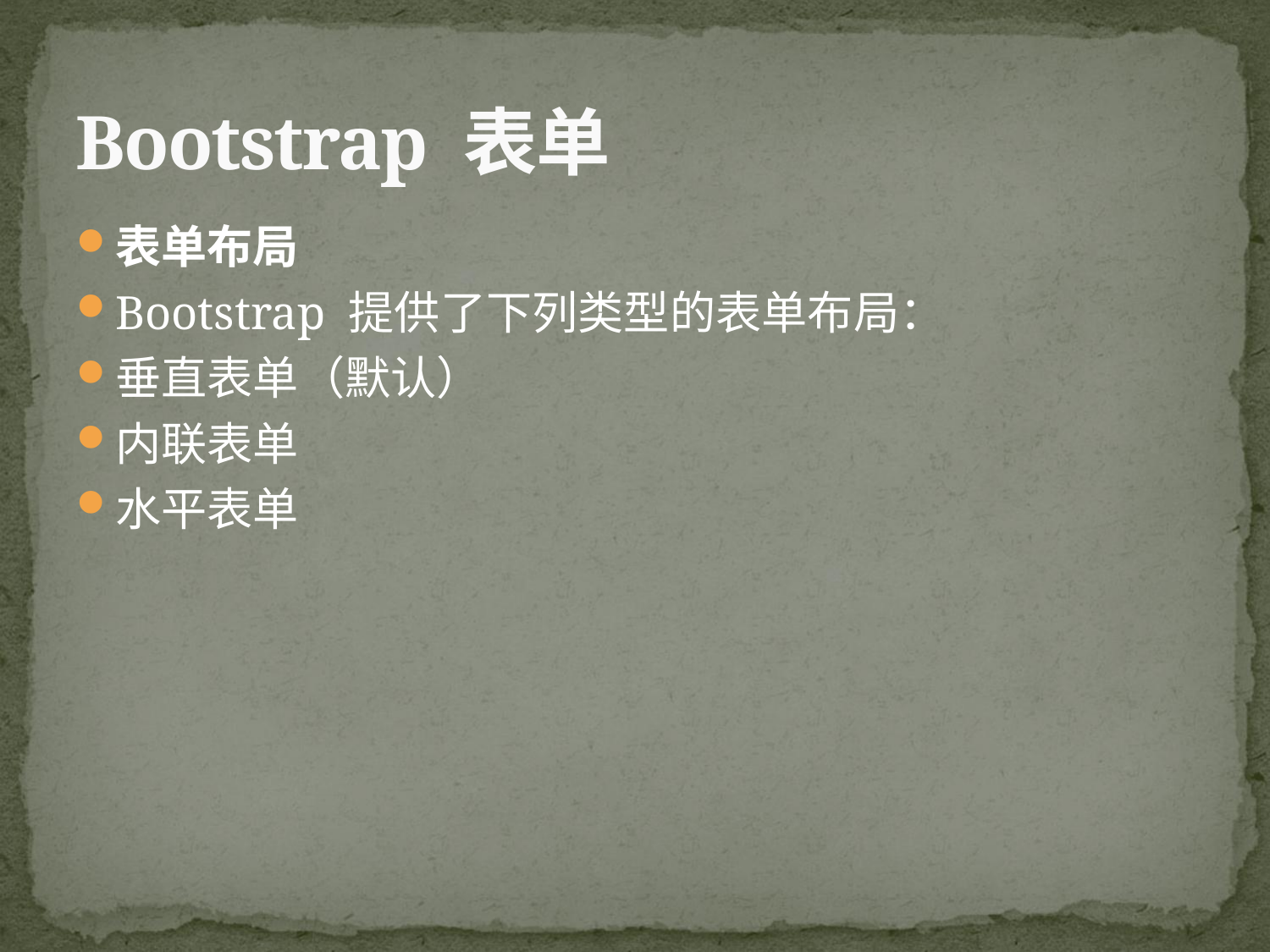

# Bootstrap 表单
表单布局
Bootstrap 提供了下列类型的表单布局：
垂直表单（默认）
内联表单
水平表单